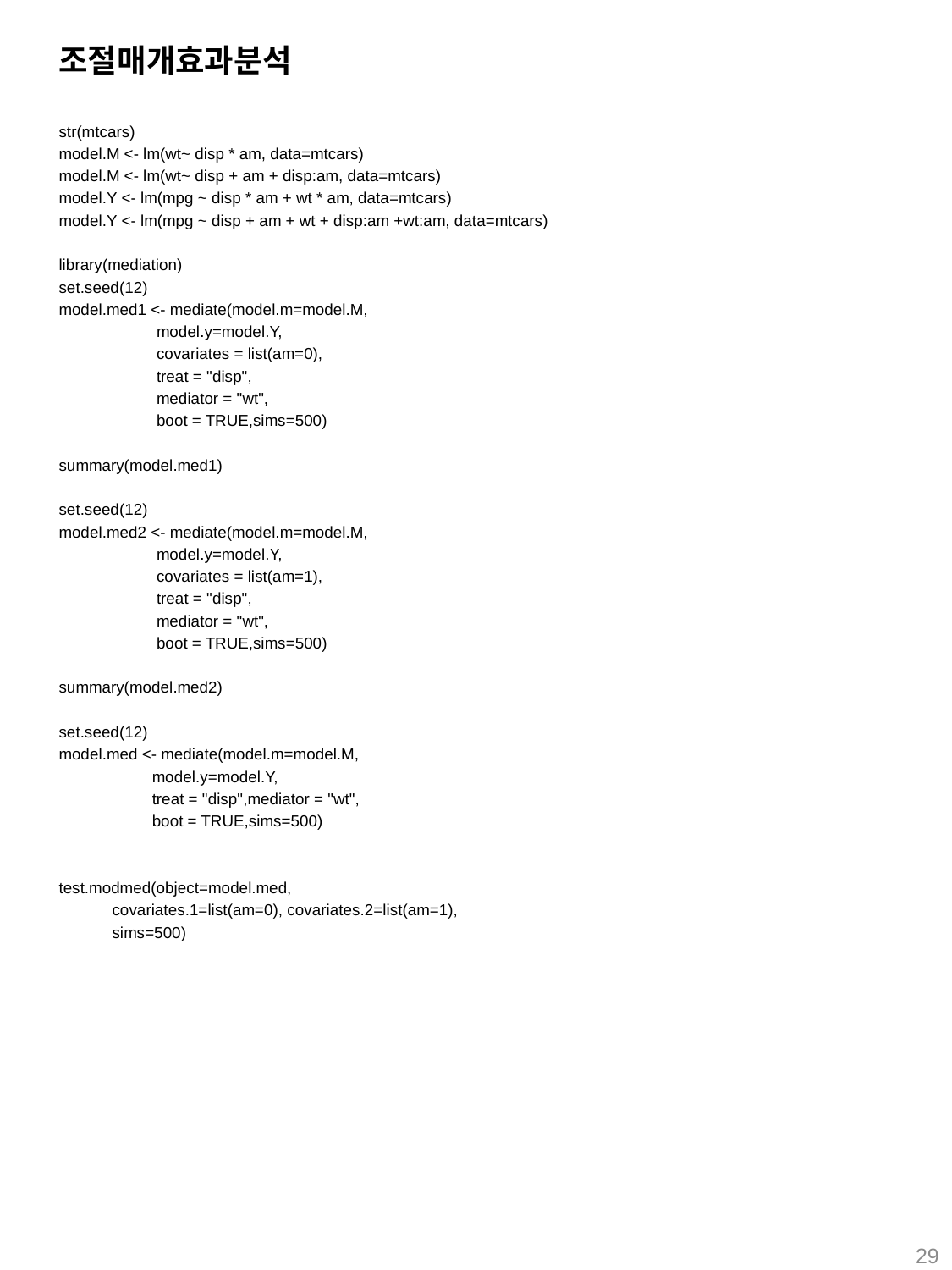

# 조절매개효과분석
str(mtcars)
model.M <- lm(wt~ disp * am, data=mtcars)
model.M <- lm(wt~ disp + am + disp:am, data=mtcars)
model.Y <- lm(mpg ~ disp * am + wt * am, data=mtcars)
model.Y <- lm(mpg ~ disp + am + wt + disp:am +wt:am, data=mtcars)

library(mediation)
set.seed(12)
model.med1 <- mediate(model.m=model.M,
                      model.y=model.Y,
                      covariates = list(am=0),
                      treat = "disp",
                      mediator = "wt",
                      boot = TRUE,sims=500)

summary(model.med1)

set.seed(12)
model.med2 <- mediate(model.m=model.M,
                      model.y=model.Y,
                      covariates = list(am=1),
                      treat = "disp",
                      mediator = "wt",
                      boot = TRUE,sims=500)

summary(model.med2)

set.seed(12)
model.med <- mediate(model.m=model.M,
                     model.y=model.Y,
                     treat = "disp",mediator = "wt",
                     boot = TRUE,sims=500)

test.modmed(object=model.med,
            covariates.1=list(am=0), covariates.2=list(am=1),
            sims=500)
29